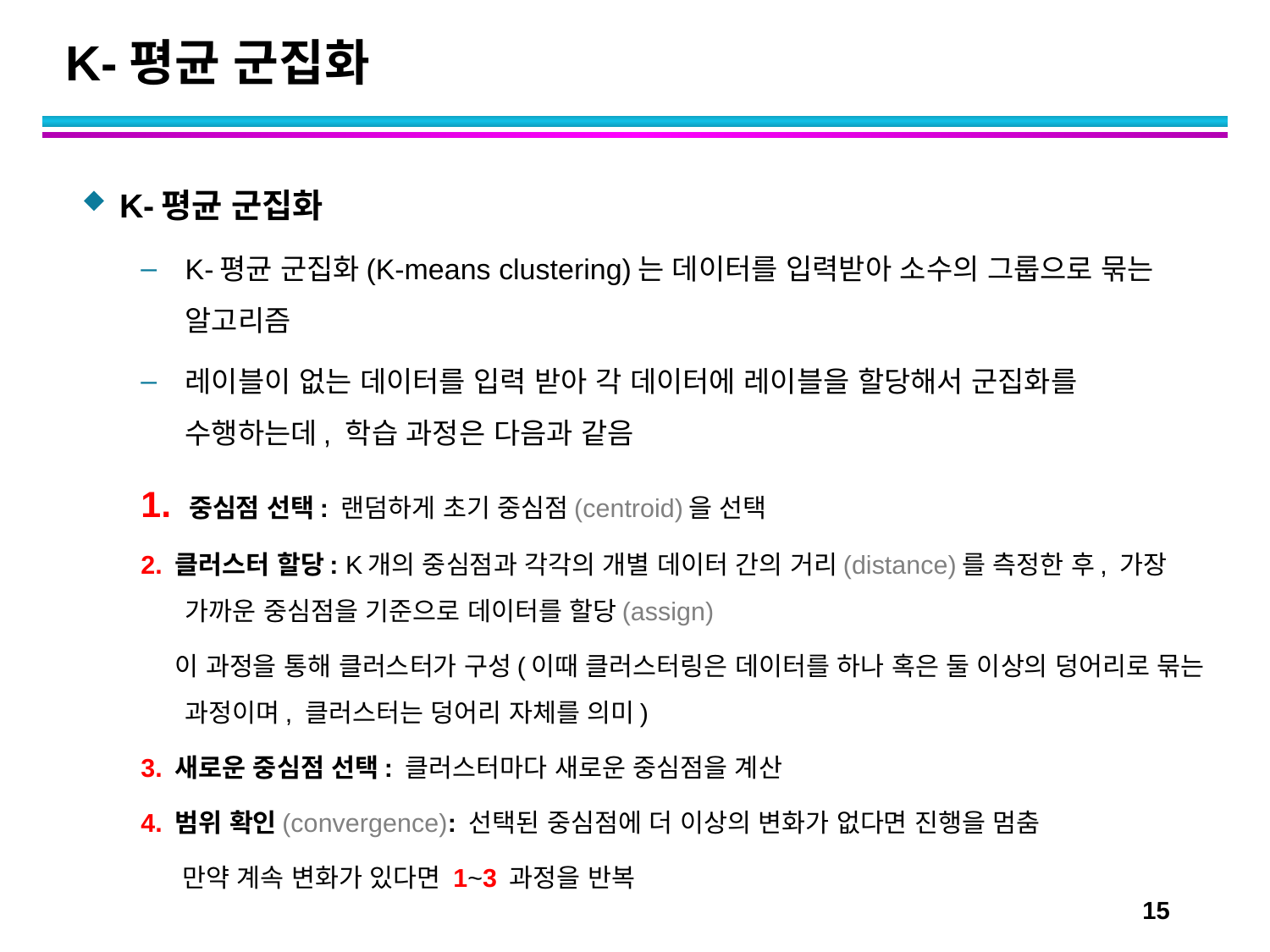

K-평균 군집화
K-평균 군집화
K-평균 군집화(K-means clustering)는 데이터를 입력받아 소수의 그룹으로 묶는 알고리즘
레이블이 없는 데이터를 입력 받아 각 데이터에 레이블을 할당해서 군집화를 수행하는데, 학습 과정은 다음과 같음
1. 중심점 선택: 랜덤하게 초기 중심점(centroid)을 선택
2. 클러스터 할당: K개의 중심점과 각각의 개별 데이터 간의 거리(distance)를 측정한 후, 가장 가까운 중심점을 기준으로 데이터를 할당(assign)
    이 과정을 통해 클러스터가 구성(이때 클러스터링은 데이터를 하나 혹은 둘 이상의 덩어리로 묶는 과정이며, 클러스터는 덩어리 자체를 의미)
3. 새로운 중심점 선택: 클러스터마다 새로운 중심점을 계산
4. 범위 확인(convergence): 선택된 중심점에 더 이상의 변화가 없다면 진행을 멈춤
     만약 계속 변화가 있다면 1~3 과정을 반복